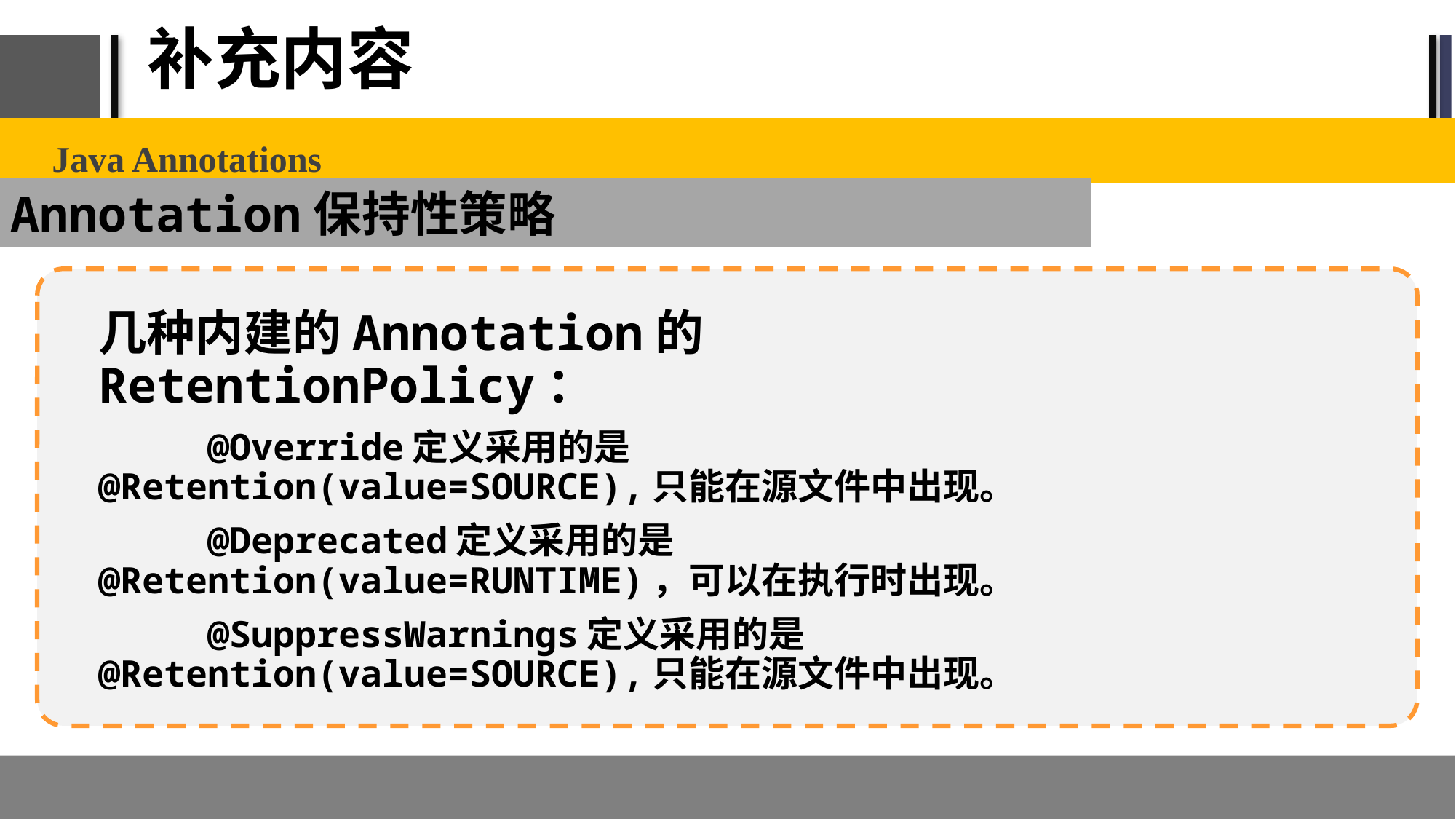

# 补充内容

Java Annotations
Annotation保持性策略

几种内建的Annotation的RetentionPolicy：
	@Override定义采用的是@Retention(value=SOURCE),只能在源文件中出现。
	@Deprecated定义采用的是@Retention(value=RUNTIME)，可以在执行时出现。
	@SuppressWarnings定义采用的是@Retention(value=SOURCE),只能在源文件中出现。